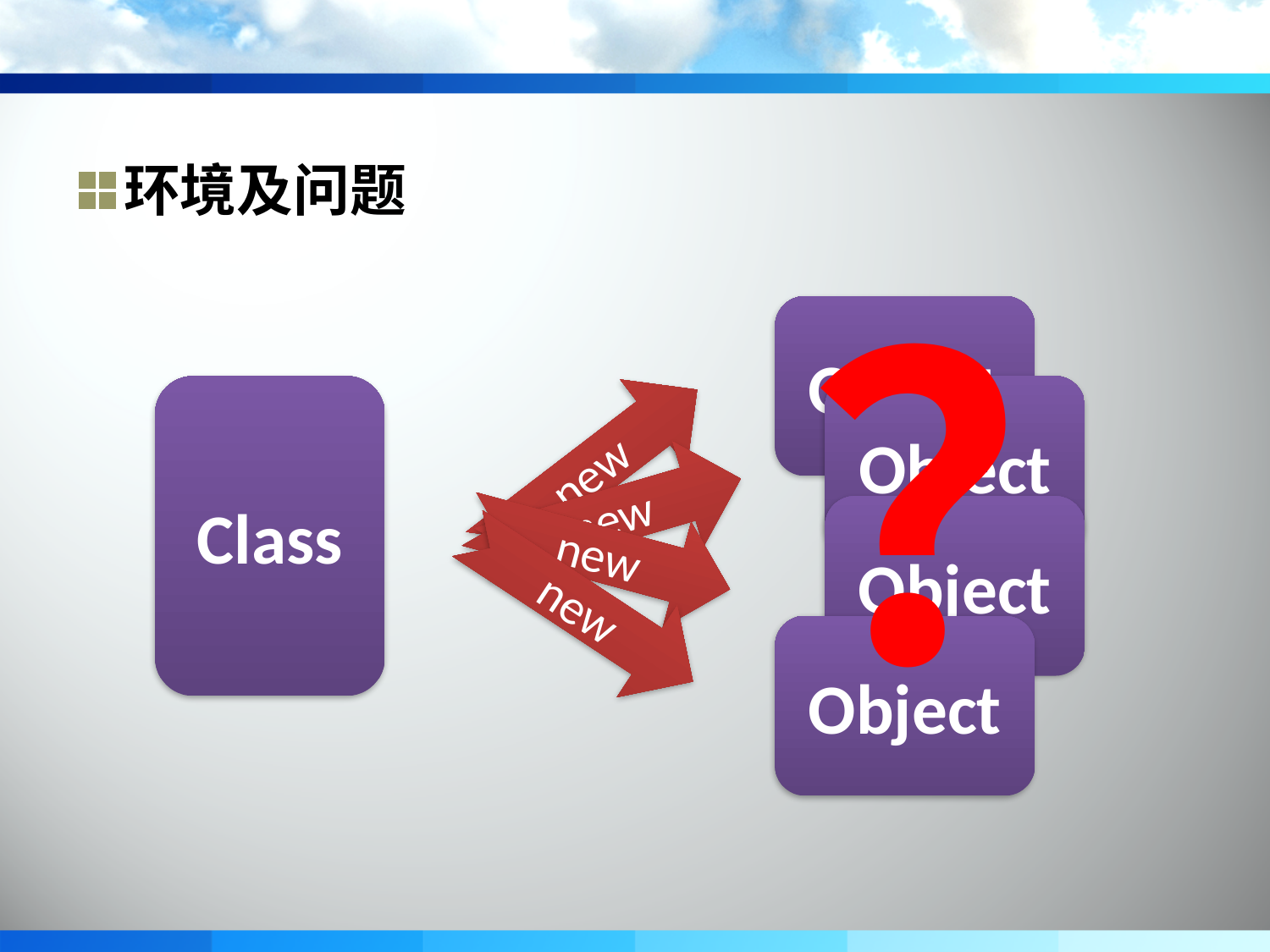

环境及问题
？
Object
new
Object
new
Class
Object
new
new
Object